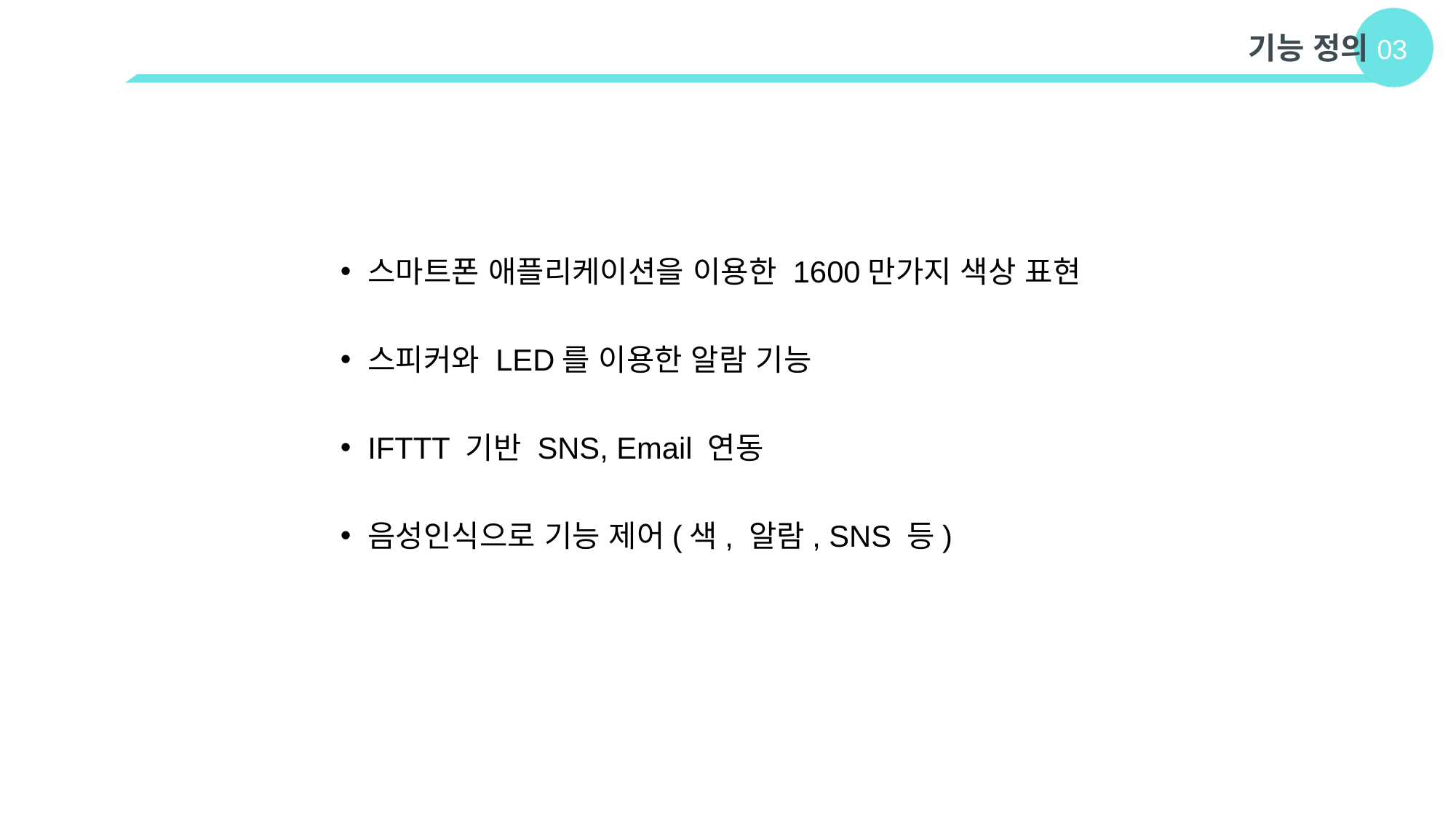

기능 정의
03
스마트폰 애플리케이션을 이용한 1600만가지 색상 표현
스피커와 LED를 이용한 알람 기능
IFTTT 기반 SNS, Email 연동
음성인식으로 기능 제어(색, 알람, SNS 등)